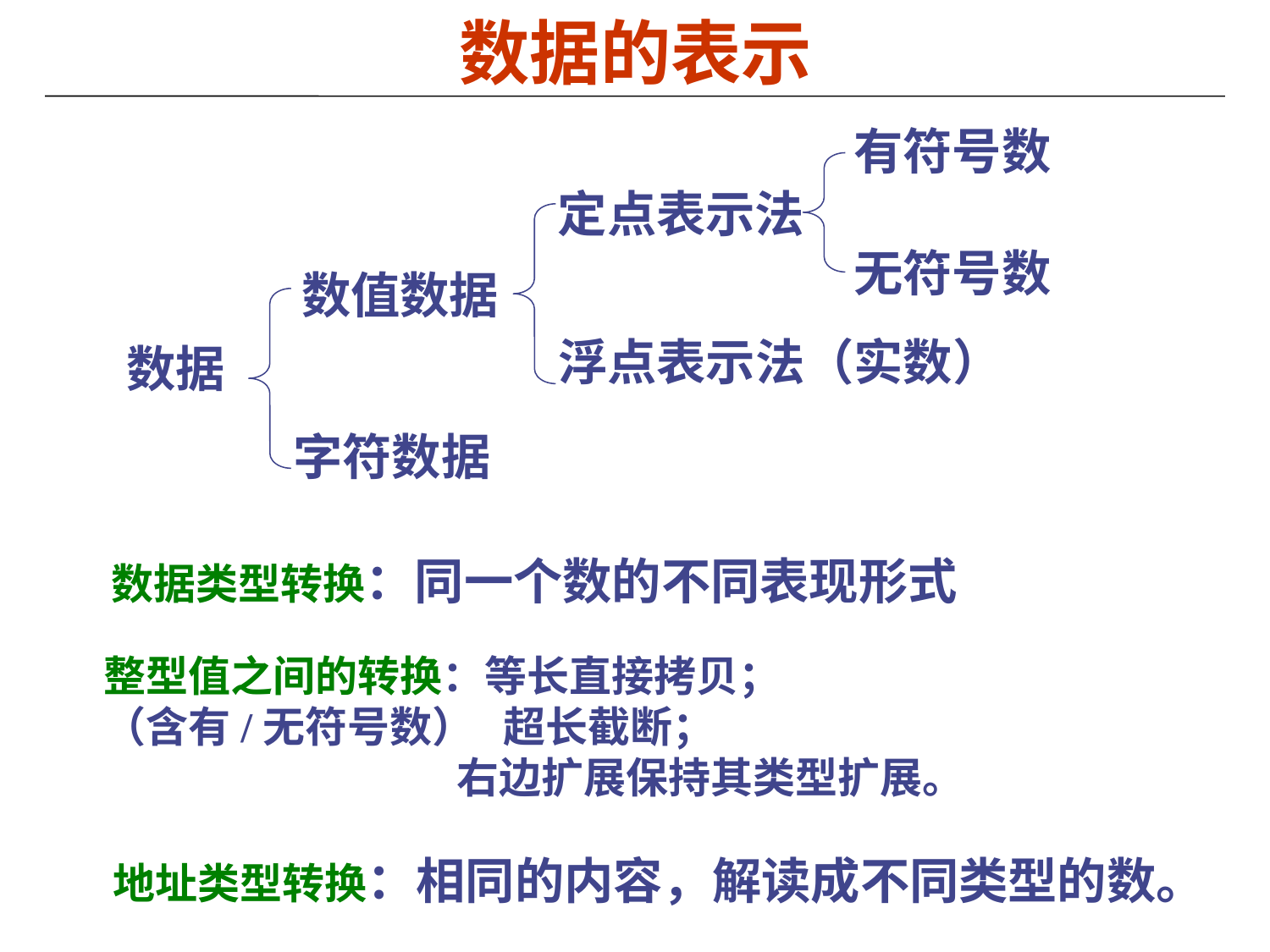

数据的表示
有符号数

定点表示法

无符号数
数值数据

浮点表示法（实数）
数据
字符数据
数据类型转换：同一个数的不同表现形式
整型值之间的转换：等长直接拷贝；
（含有/无符号数）   超长截断；
                                    右边扩展保持其类型扩展。
地址类型转换：相同的内容，解读成不同类型的数。